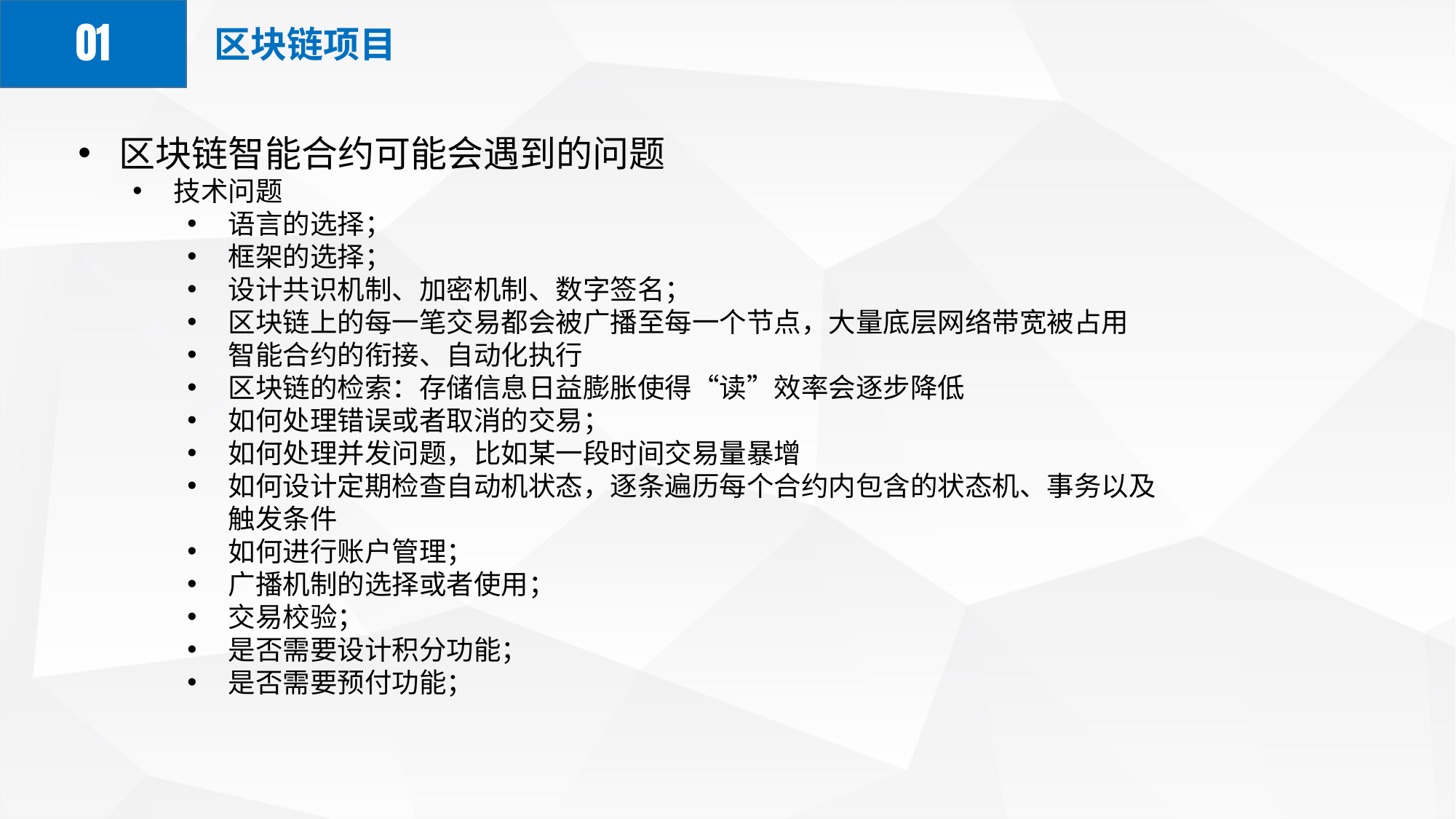

区块链项目
01
区块链智能合约可能会遇到的问题
技术问题
语言的选择；
框架的选择；
设计共识机制、加密机制、数字签名；
区块链上的每一笔交易都会被广播至每一个节点，大量底层网络带宽被占用
智能合约的衔接、自动化执行
区块链的检索：存储信息日益膨胀使得“读”效率会逐步降低
如何处理错误或者取消的交易；
如何处理并发问题，比如某一段时间交易量暴增
如何设计定期检查自动机状态，逐条遍历每个合约内包含的状态机、事务以及触发条件
如何进行账户管理；
广播机制的选择或者使用；
交易校验；
是否需要设计积分功能；
是否需要预付功能；